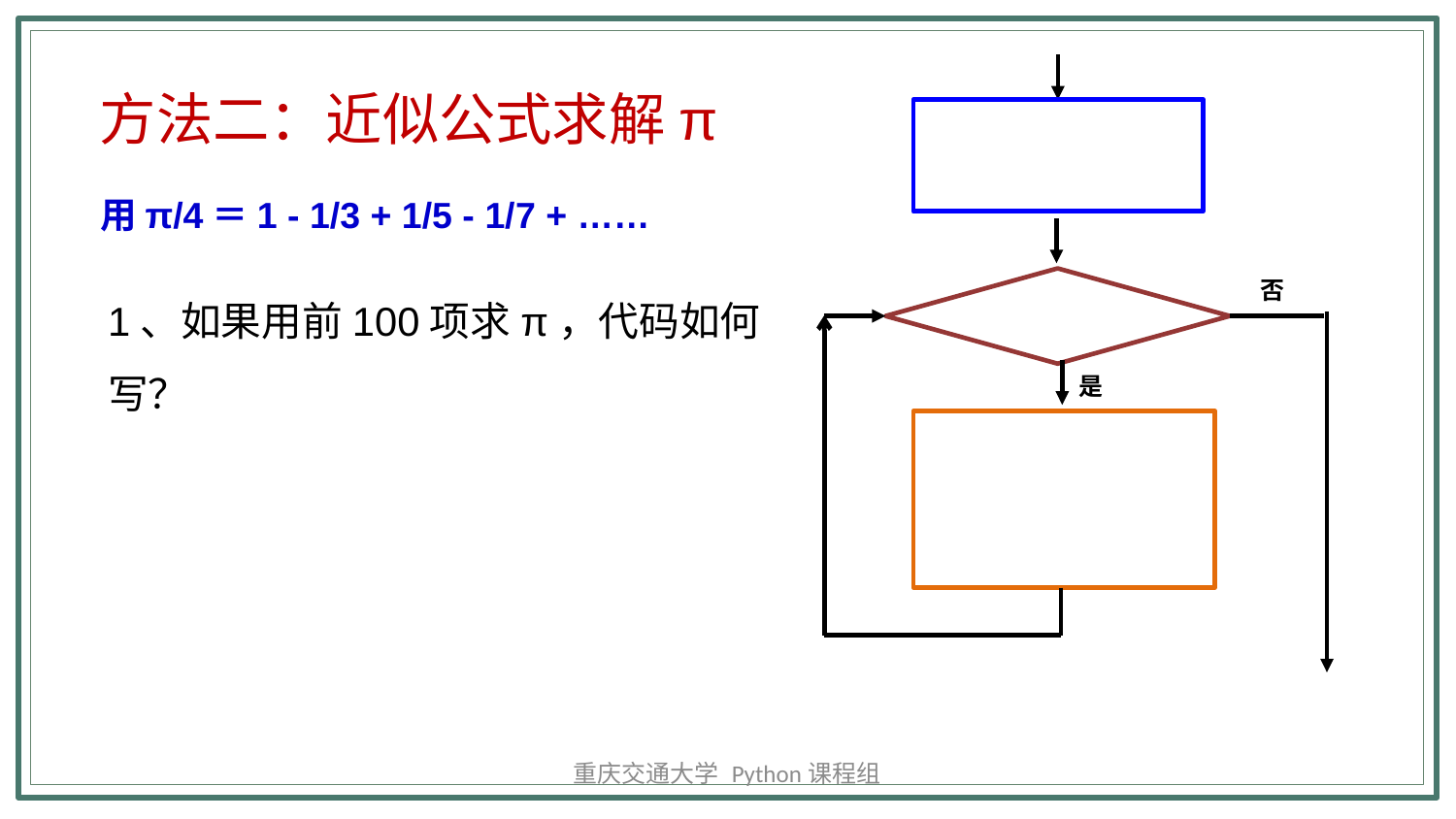

否
是

方法二：近似公式求解π
用π/4＝1 - 1/3 + 1/5 - 1/7 + ……
1、如果用前100项求π，代码如何写？
重庆交通大学 Python课程组